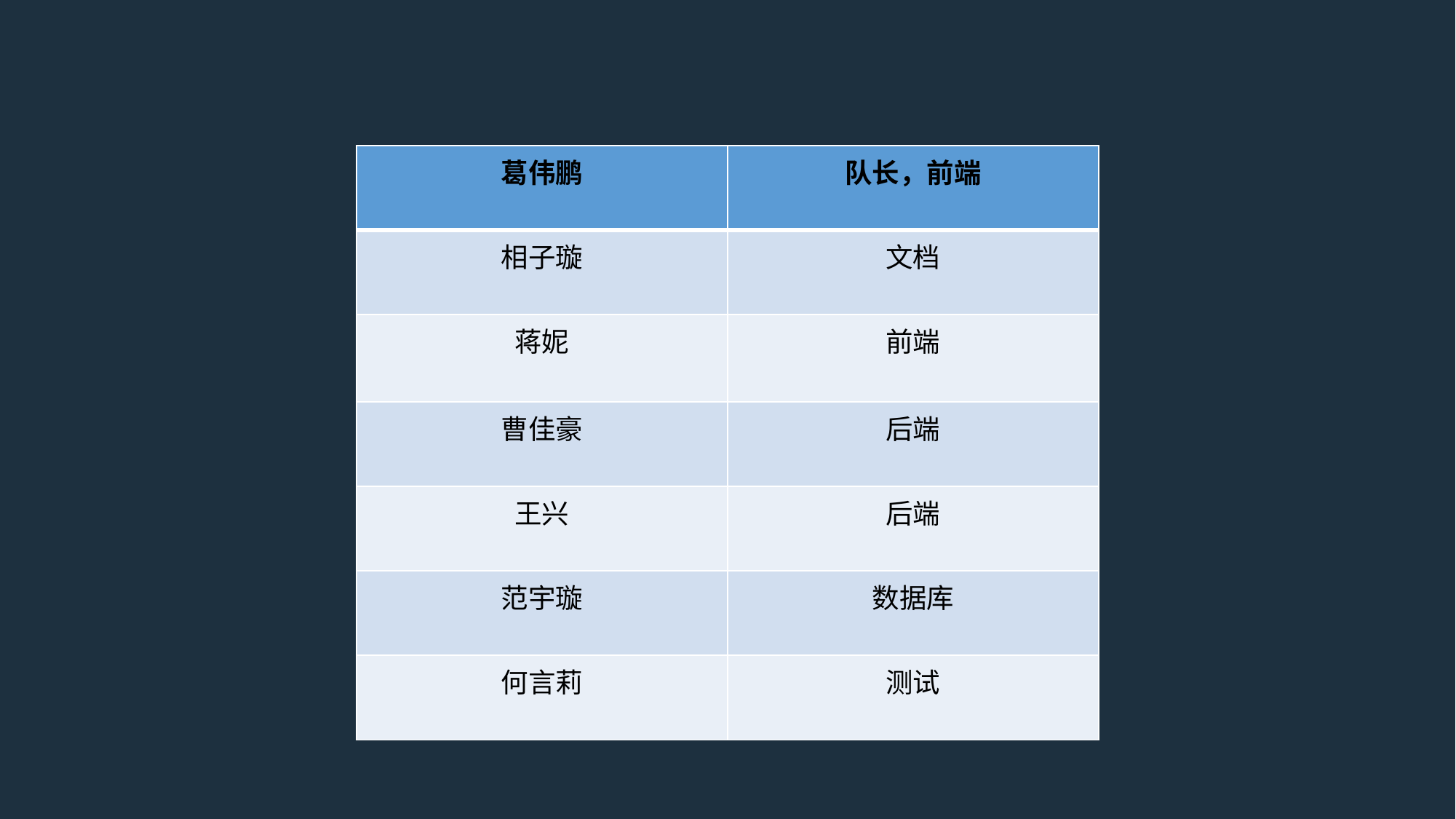

| 葛伟鹏 | 队长，前端 |
| --- | --- |
| 相子璇 | 文档 |
| 蒋妮 | 前端 |
| 曹佳豪 | 后端 |
| 王兴 | 后端 |
| 范宇璇 | 数据库 |
| 何言莉 | 测试 |